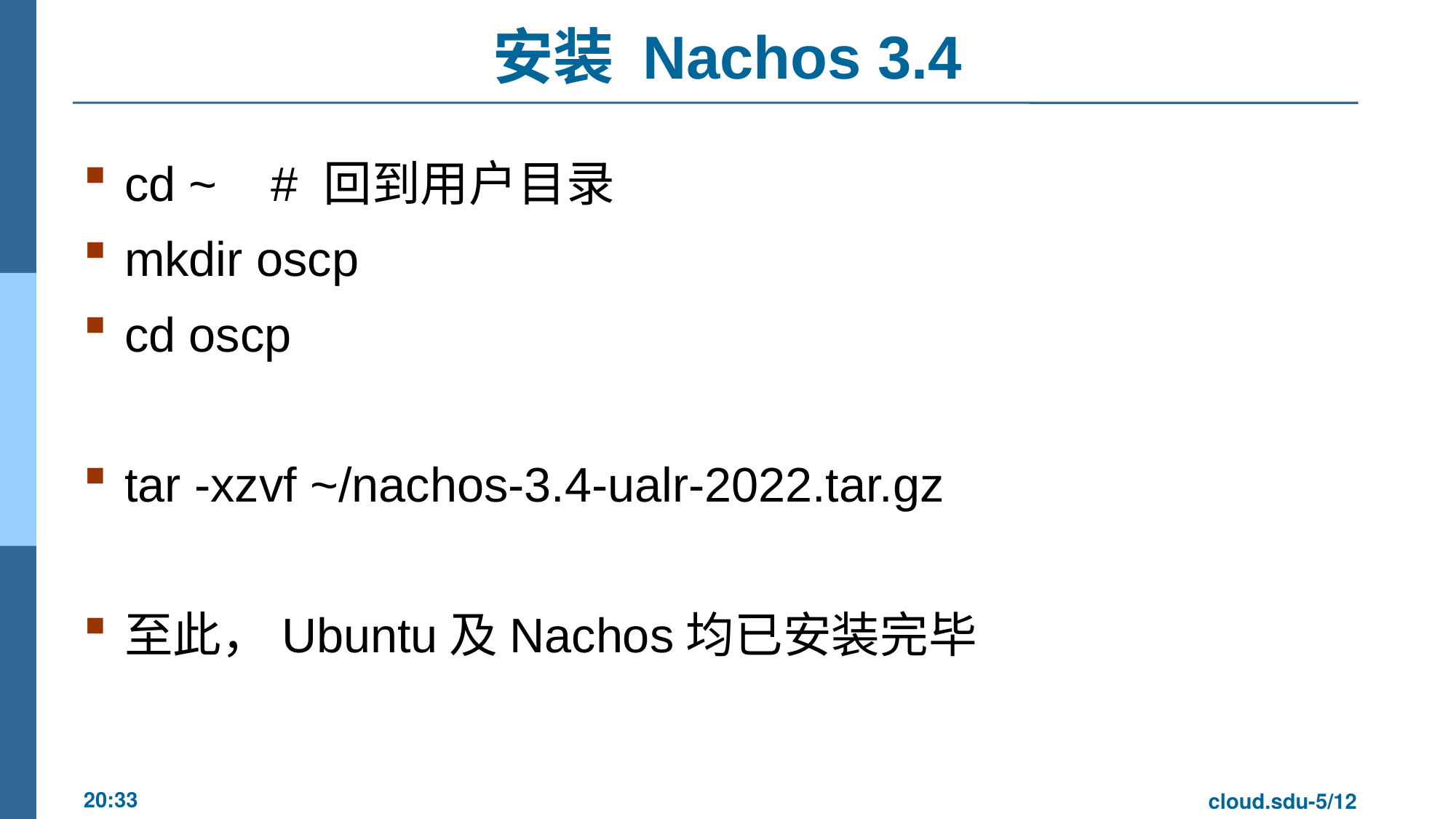

# 安装 Nachos 3.4
cd ~    # 回到用户目录
mkdir oscp
cd oscp

tar -xzvf ~/nachos-3.4-ualr-2022.tar.gz

至此，Ubuntu及Nachos均已安装完毕